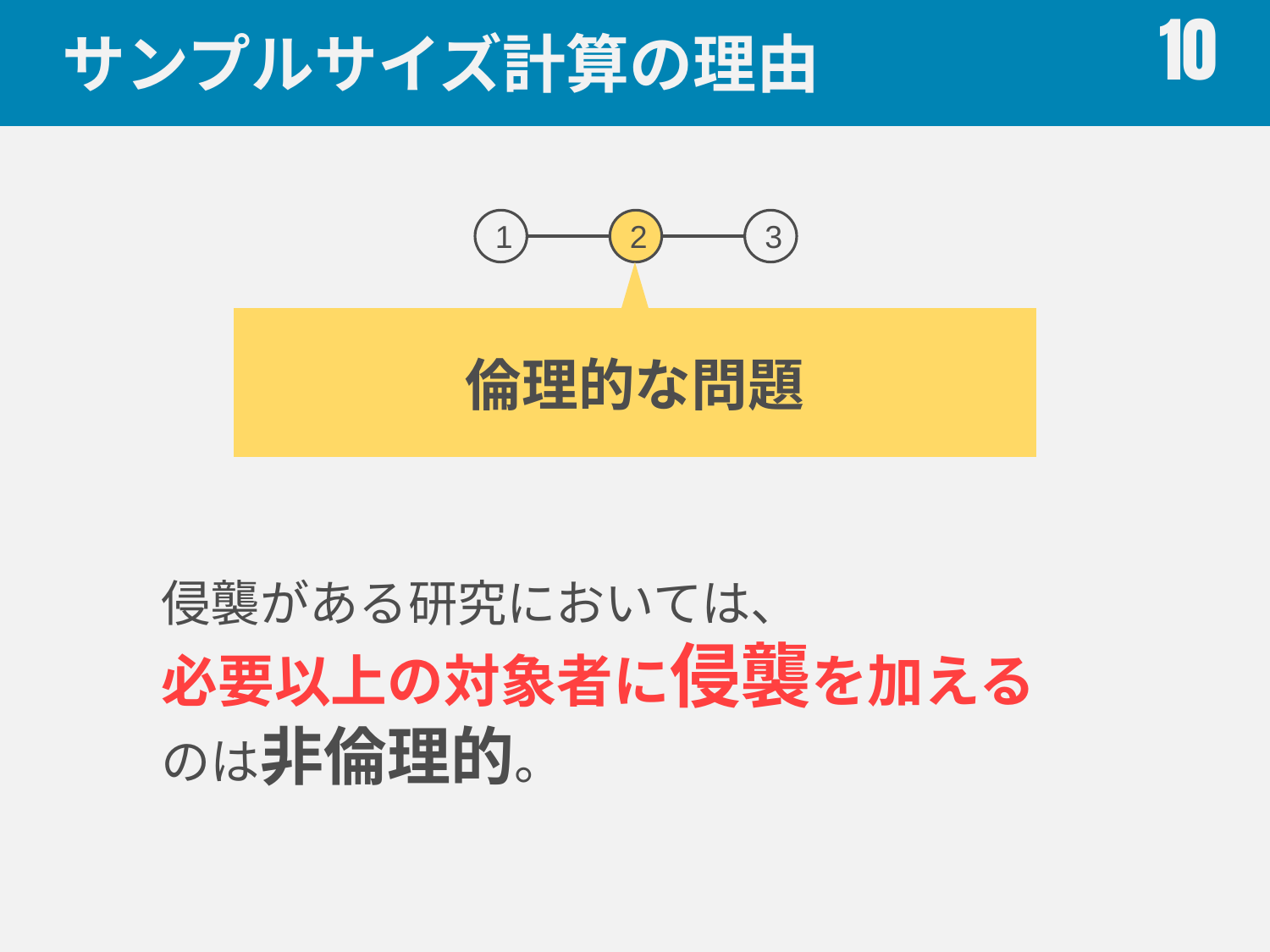

# サンプルサイズ計算の理由
 10
1
2
3

倫理的な問題
侵襲がある研究においては、
必要以上の対象者に侵襲を加える
のは非倫理的。